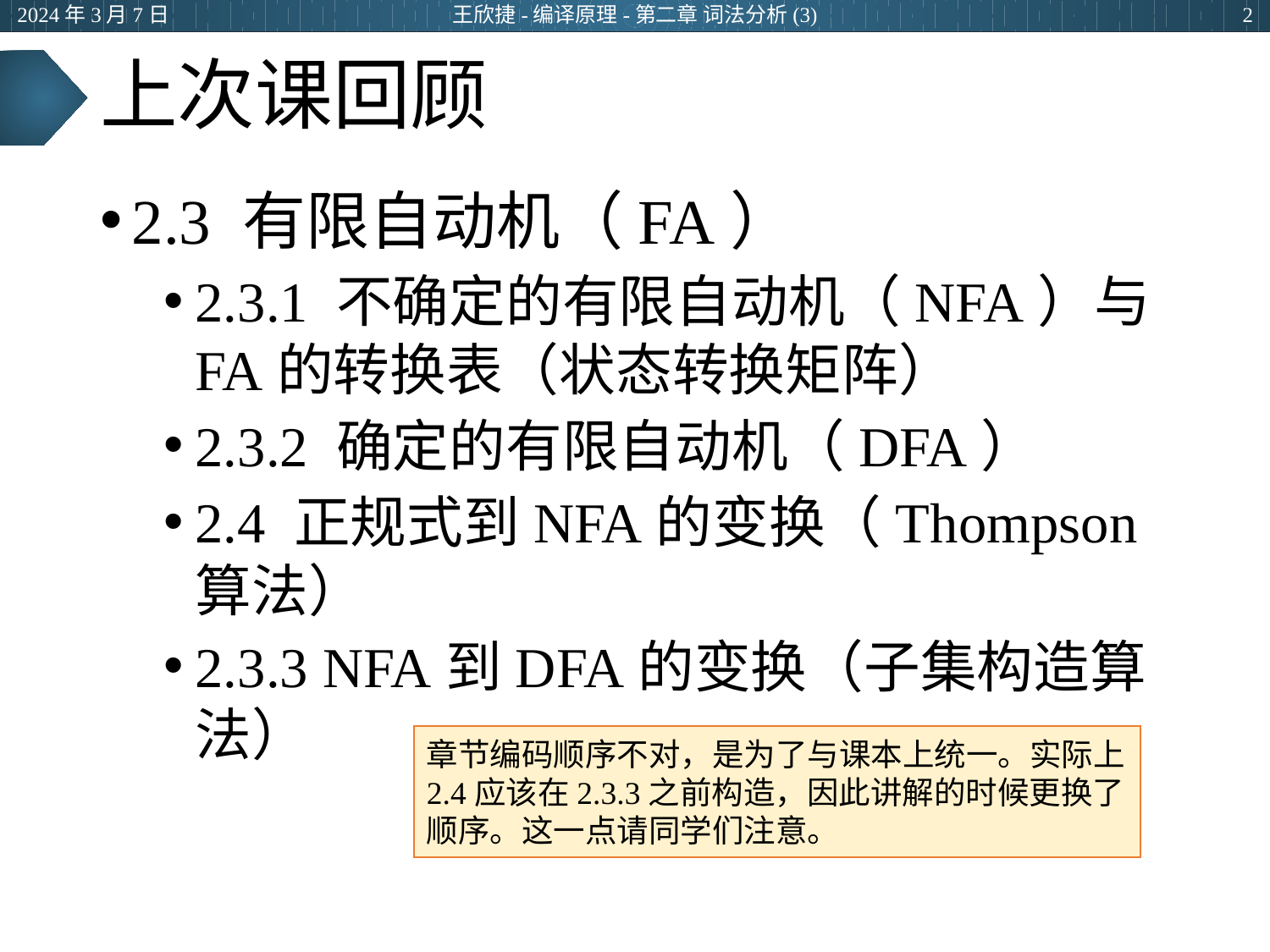

2024年3月7日
王欣捷-编译原理-第二章 词法分析(3)
2
# 上次课回顾
2.3 有限自动机（FA）
2.3.1 不确定的有限自动机（NFA）与FA的转换表（状态转换矩阵）
2.3.2 确定的有限自动机（DFA）
2.4 正规式到NFA的变换（Thompson算法）
2.3.3 NFA到DFA的变换（子集构造算法）
章节编码顺序不对，是为了与课本上统一。实际上2.4应该在2.3.3之前构造，因此讲解的时候更换了顺序。这一点请同学们注意。